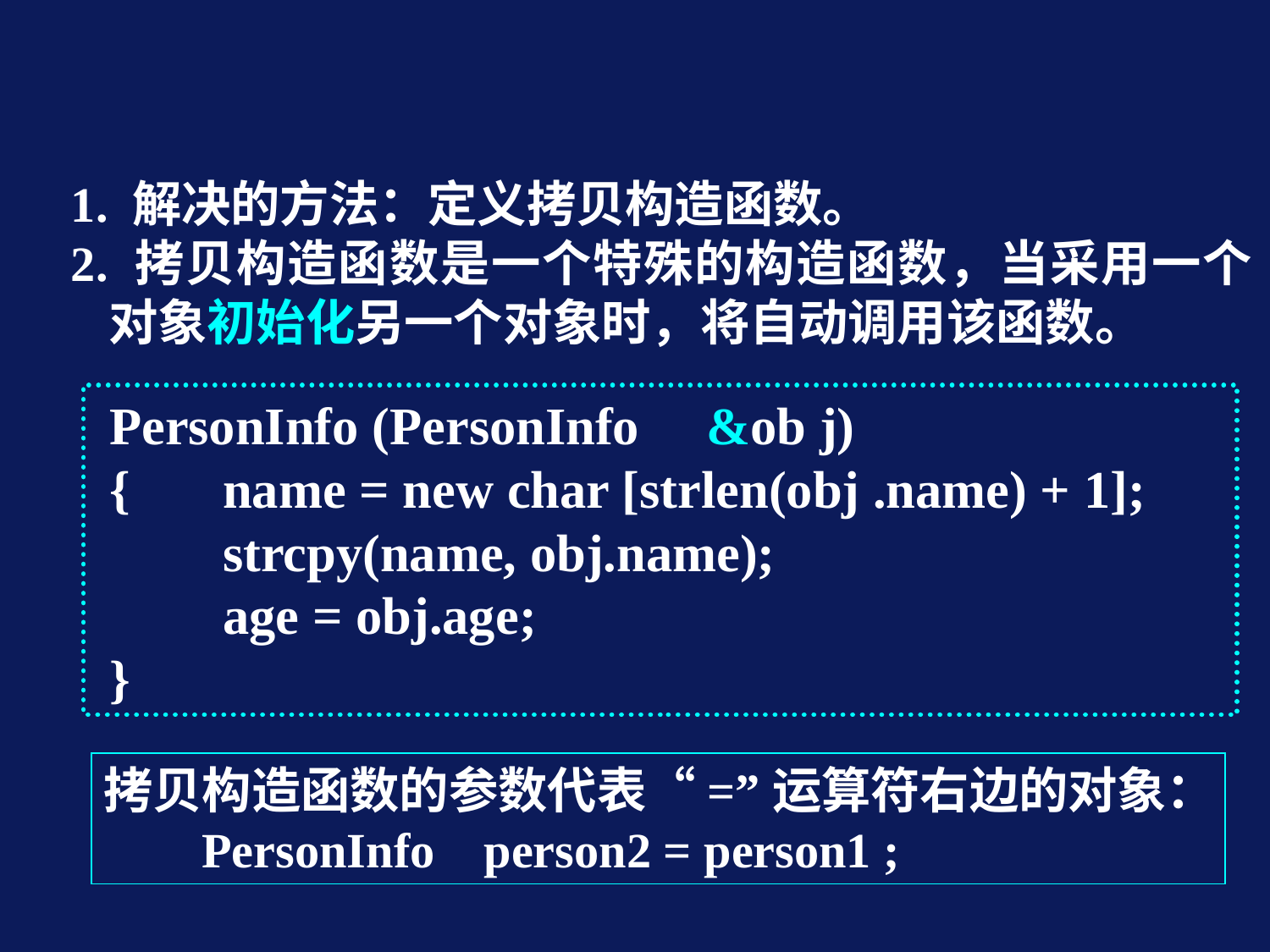

1. 解决的方法：定义拷贝构造函数。
2. 拷贝构造函数是一个特殊的构造函数，当采用一个对象初始化另一个对象时，将自动调用该函数。
 PersonInfo (PersonInfo     &ob j)
 { 	name = new char [strlen(obj .name) + 1];
	strcpy(name, obj.name);
	age = obj.age;
 }
拷贝构造函数的参数代表“=”运算符右边的对象：
        PersonInfo    person2 = person1 ;